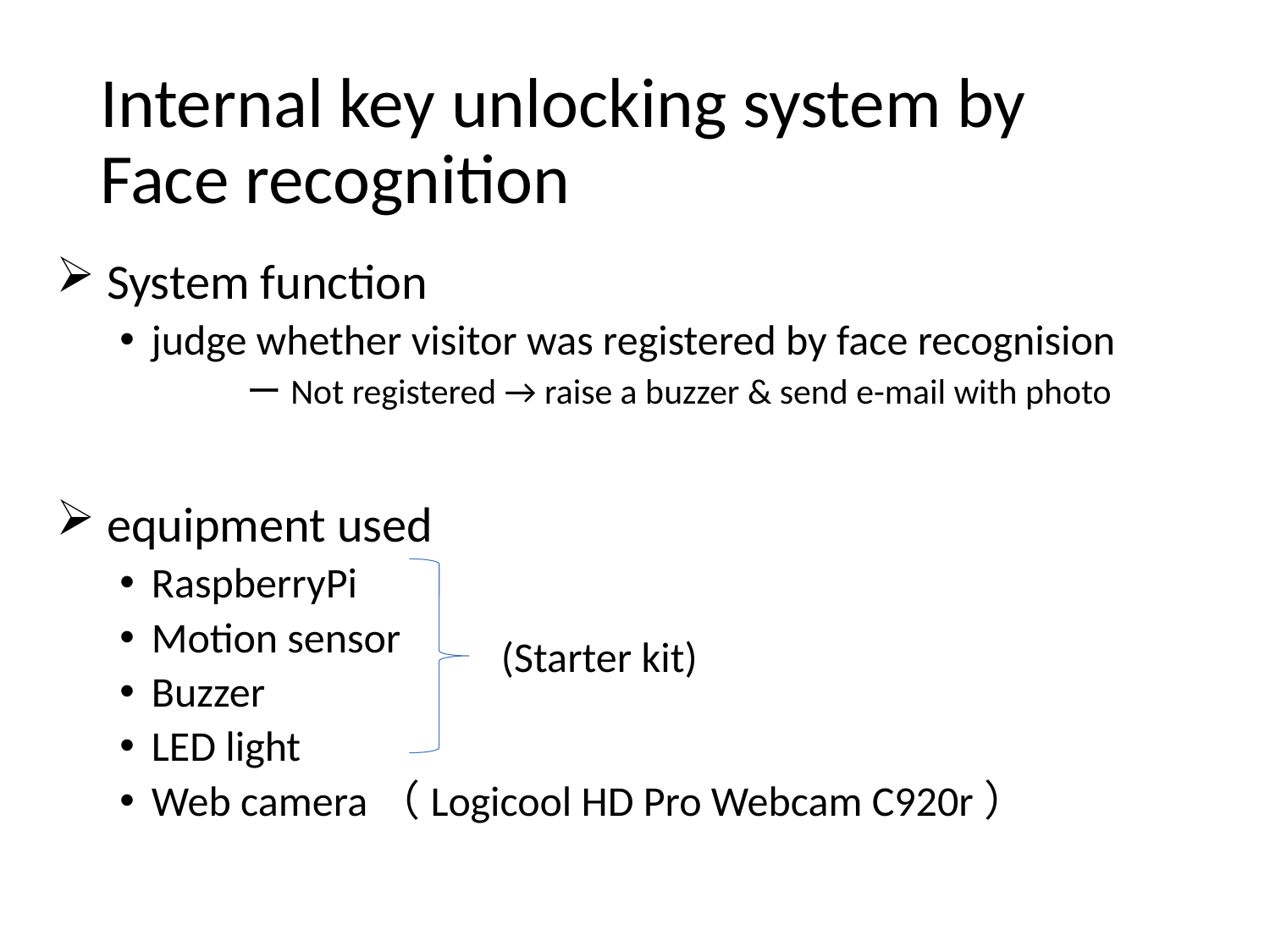

# Internal key unlocking system by Face recognition
 System function
judge whether visitor was registered by face recognision
	ーNot registered → raise a buzzer & send e-mail with photo

 equipment used
RaspberryPi
Motion sensor
Buzzer
LED light
Web camera（Logicool HD Pro Webcam C920r）

(Starter kit)